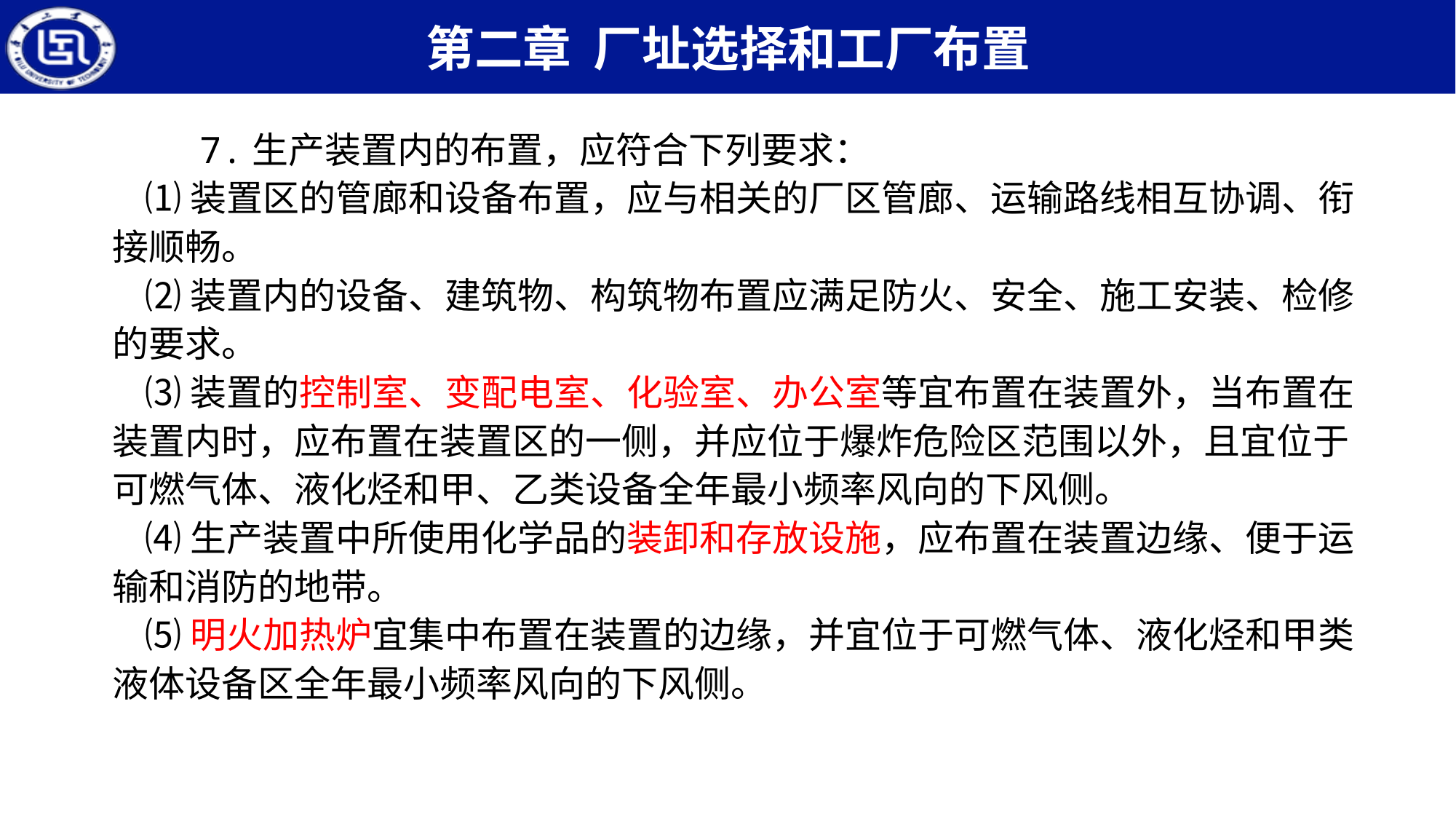

7.生产装置内的布置，应符合下列要求：
    ⑴装置区的管廊和设备布置，应与相关的厂区管廊、运输路线相互协调、衔接顺畅。
    ⑵装置内的设备、建筑物、构筑物布置应满足防火、安全、施工安装、检修的要求。
    ⑶装置的控制室、变配电室、化验室、办公室等宜布置在装置外，当布置在装置内时，应布置在装置区的一侧，并应位于爆炸危险区范围以外，且宜位于可燃气体、液化烃和甲、乙类设备全年最小频率风向的下风侧。
    ⑷生产装置中所使用化学品的装卸和存放设施，应布置在装置边缘、便于运输和消防的地带。
    ⑸明火加热炉宜集中布置在装置的边缘，并宜位于可燃气体、液化烃和甲类液体设备区全年最小频率风向的下风侧。